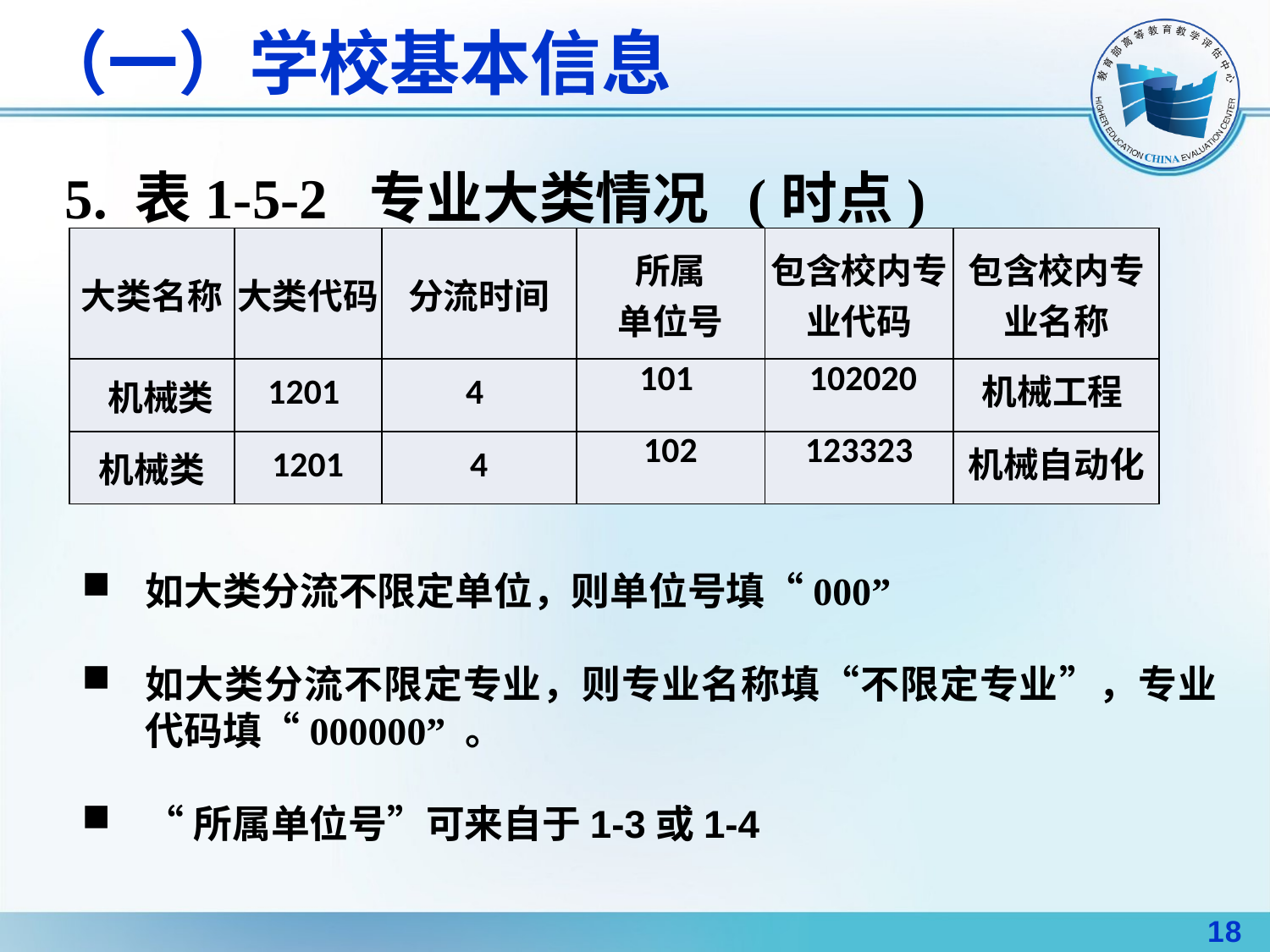

# （一）学校基本信息
5. 表1-5-2  专业大类情况  (时点)
| 大类名称 | 大类代码 | 分流时间 | 所属 单位号 | 包含校内专业代码 | 包含校内专业名称 |
| --- | --- | --- | --- | --- | --- |
| 机械类 | 1201 | 4 | 101 | 102020 | 机械工程 |
| 机械类 | 1201 | 4 | 102 | 123323 | 机械自动化 |

如大类分流不限定单位，则单位号填“000”

如大类分流不限定专业，则专业名称填“不限定专业”，专业代码填“000000” 。

“所属单位号”可来自于1-3或1-4